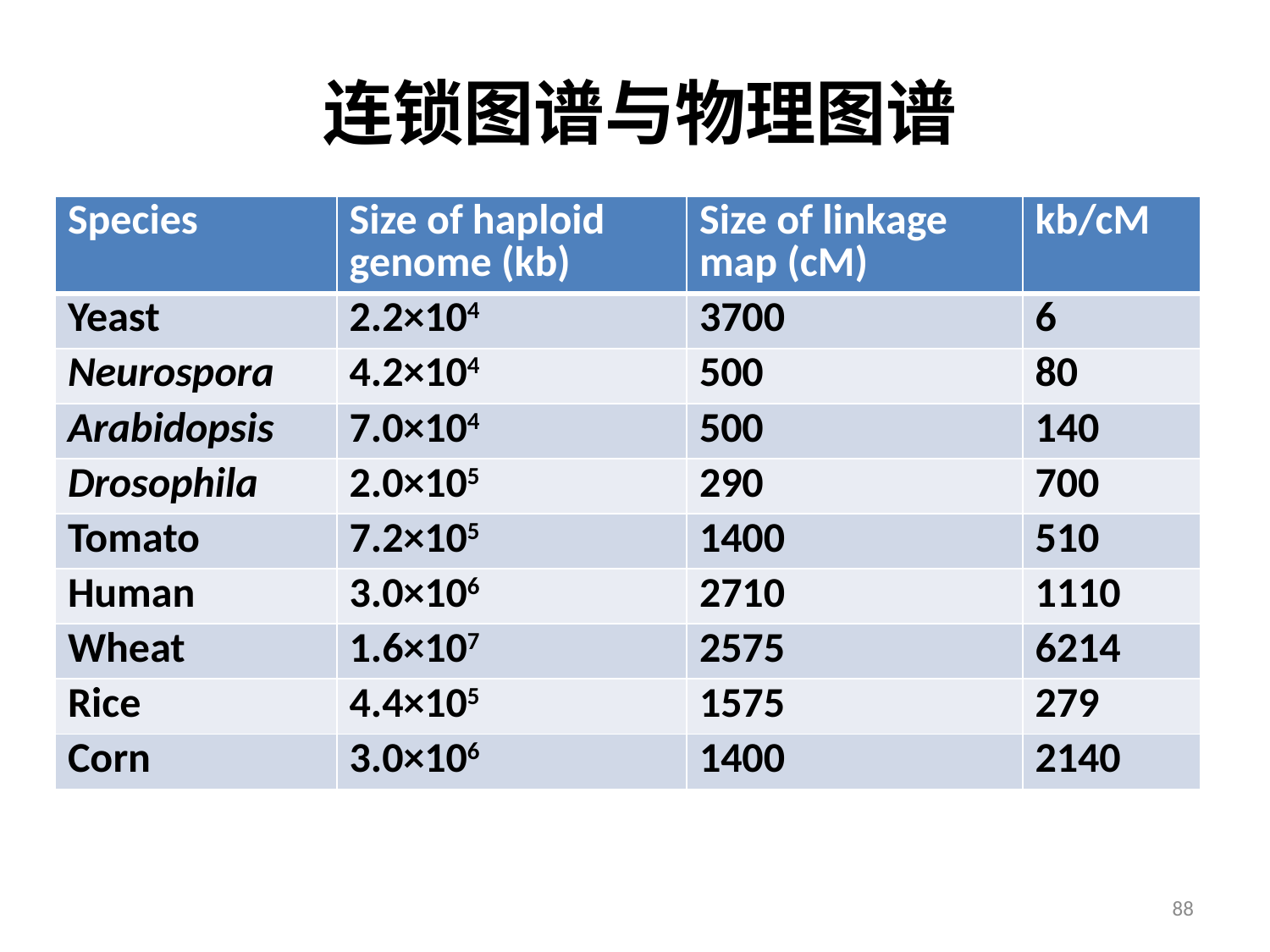

# 连锁图谱与物理图谱
| Species | Size of haploid genome (kb) | Size of linkage map (cM) | kb/cM |
| --- | --- | --- | --- |
| Yeast | 2.2×104 | 3700 | 6 |
| Neurospora | 4.2×104 | 500 | 80 |
| Arabidopsis | 7.0×104 | 500 | 140 |
| Drosophila | 2.0×105 | 290 | 700 |
| Tomato | 7.2×105 | 1400 | 510 |
| Human | 3.0×106 | 2710 | 1110 |
| Wheat | 1.6×107 | 2575 | 6214 |
| Rice | 4.4×105 | 1575 | 279 |
| Corn | 3.0×106 | 1400 | 2140 |
88